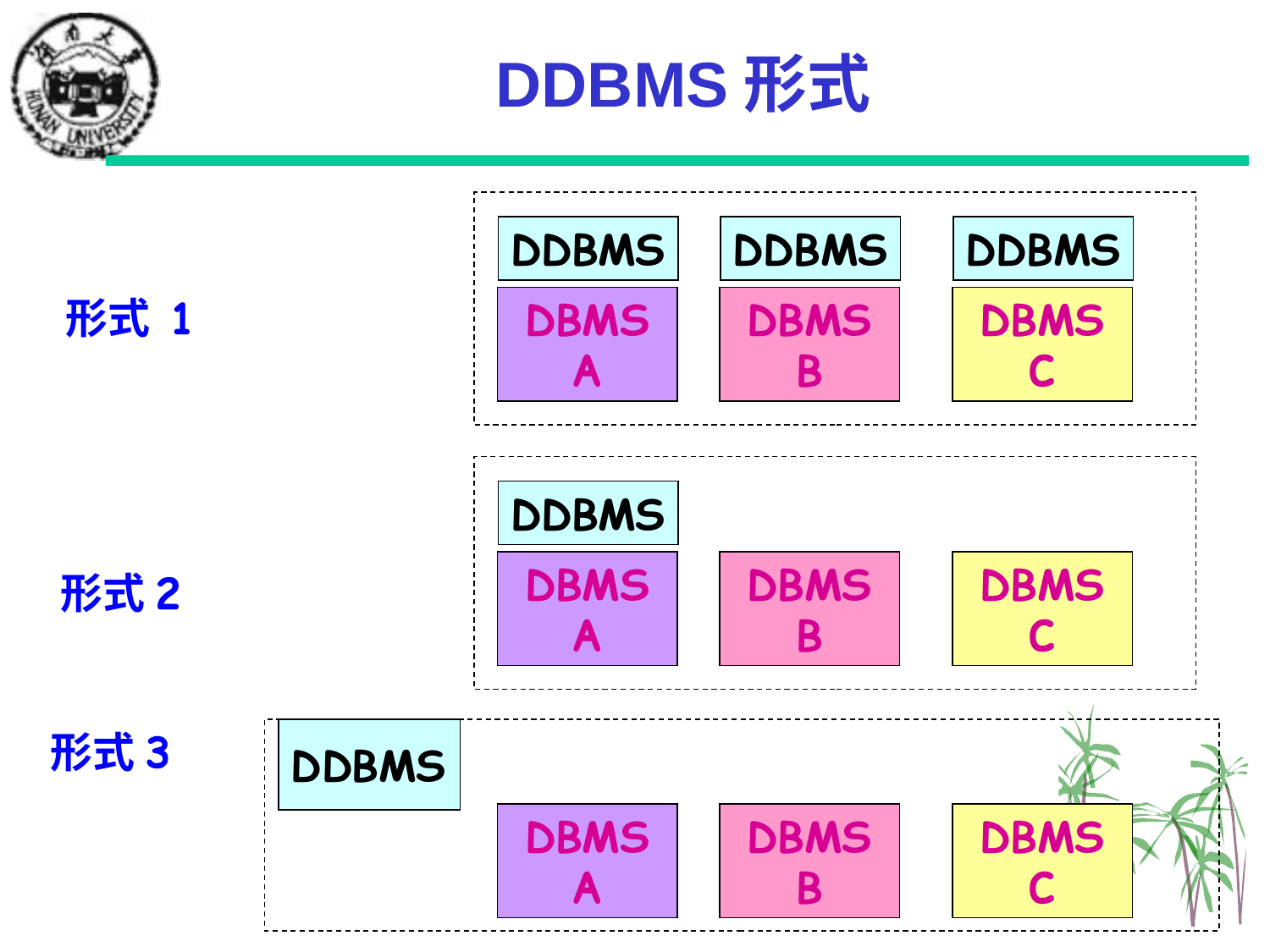

# DDBMS形式

DDBMS
DDBMS
DDBMS
形式 1
DBMS
A
DBMS
B
DBMS
C

DDBMS
DBMS
A
DBMS
B
DBMS
C
形式2
形式3

DDBMS
DBMS
A
DBMS
B
DBMS
C